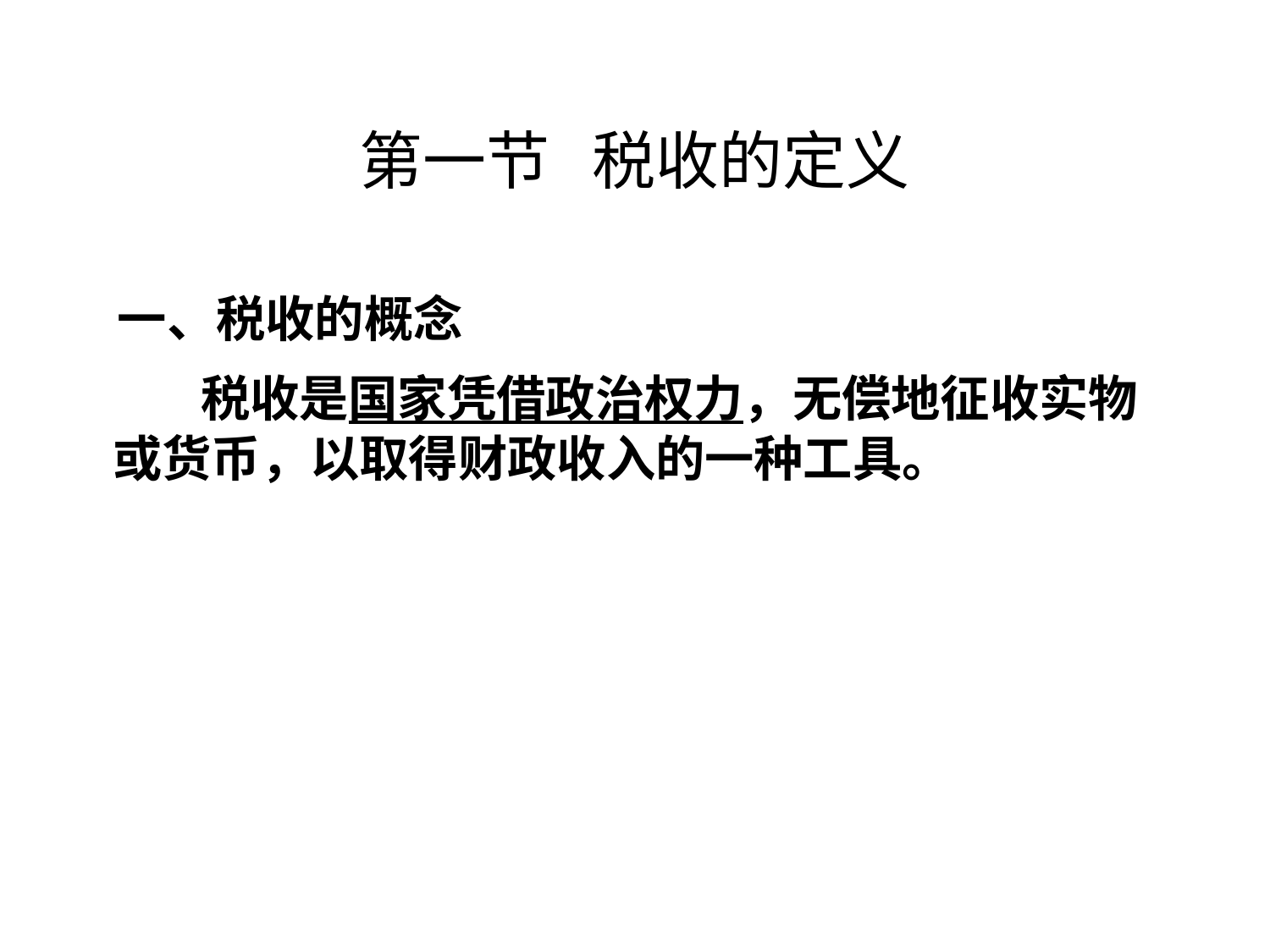

# 第一节   税收的定义
   一、税收的概念
          税收是国家凭借政治权力，无偿地征收实物或货币，以取得财政收入的一种工具。